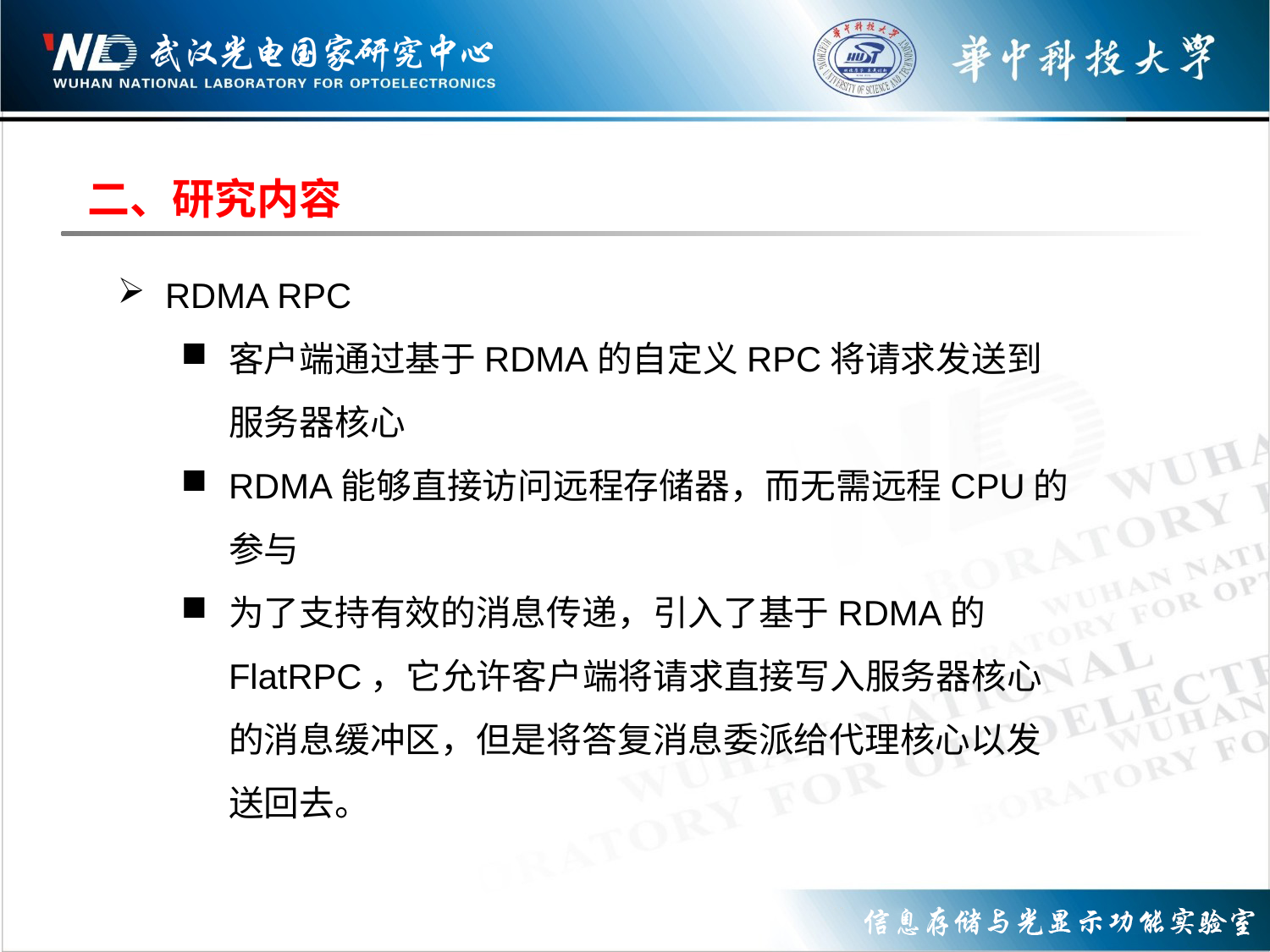

二、研究内容
RDMA RPC
客户端通过基于RDMA的自定义RPC将请求发送到服务器核心
RDMA能够直接访问远程存储器，而无需远程CPU的参与
为了支持有效的消息传递，引入了基于RDMA的FlatRPC，它允许客户端将请求直接写入服务器核心的消息缓冲区，但是将答复消息委派给代理核心以发送回去。